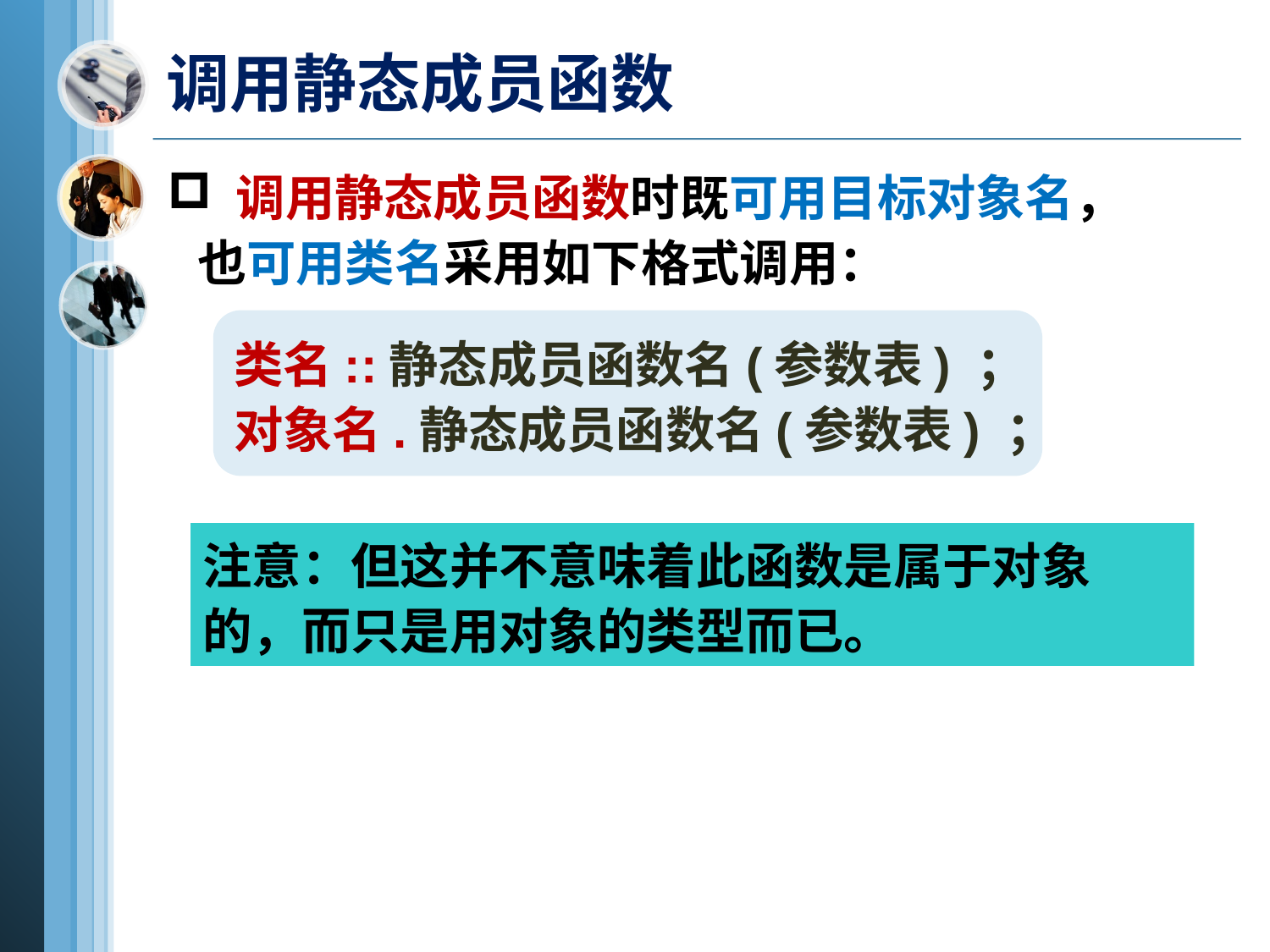

# 调用静态成员函数
 调用静态成员函数时既可用目标对象名，也可用类名采用如下格式调用：
类名::静态成员函数名(参数表) ；
对象名.静态成员函数名(参数表) ；
注意：但这并不意味着此函数是属于对象的，而只是用对象的类型而已。